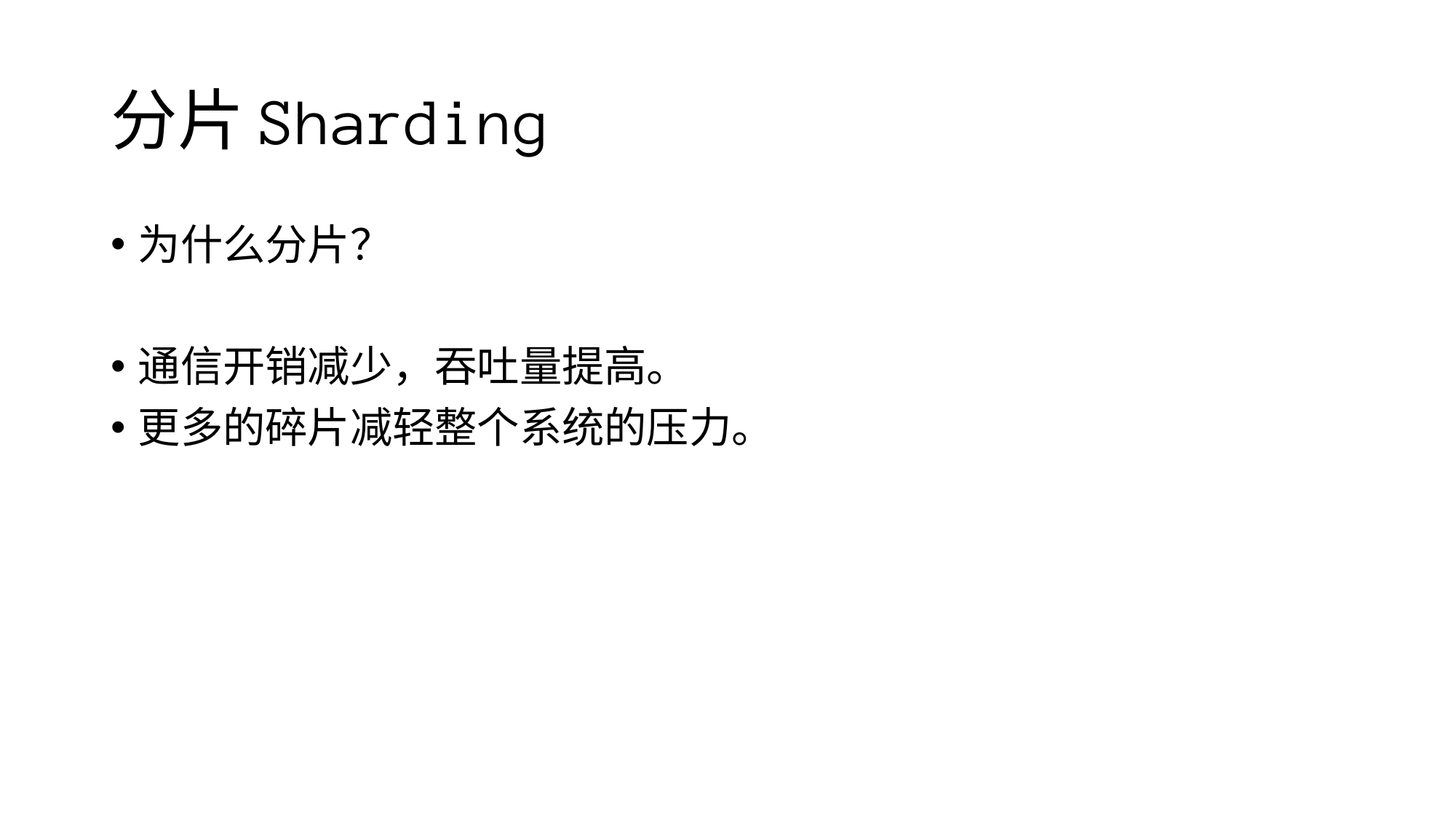

# 分片Sharding
为什么分片？

通信开销减少，吞吐量提高。
更多的碎片减轻整个系统的压力。